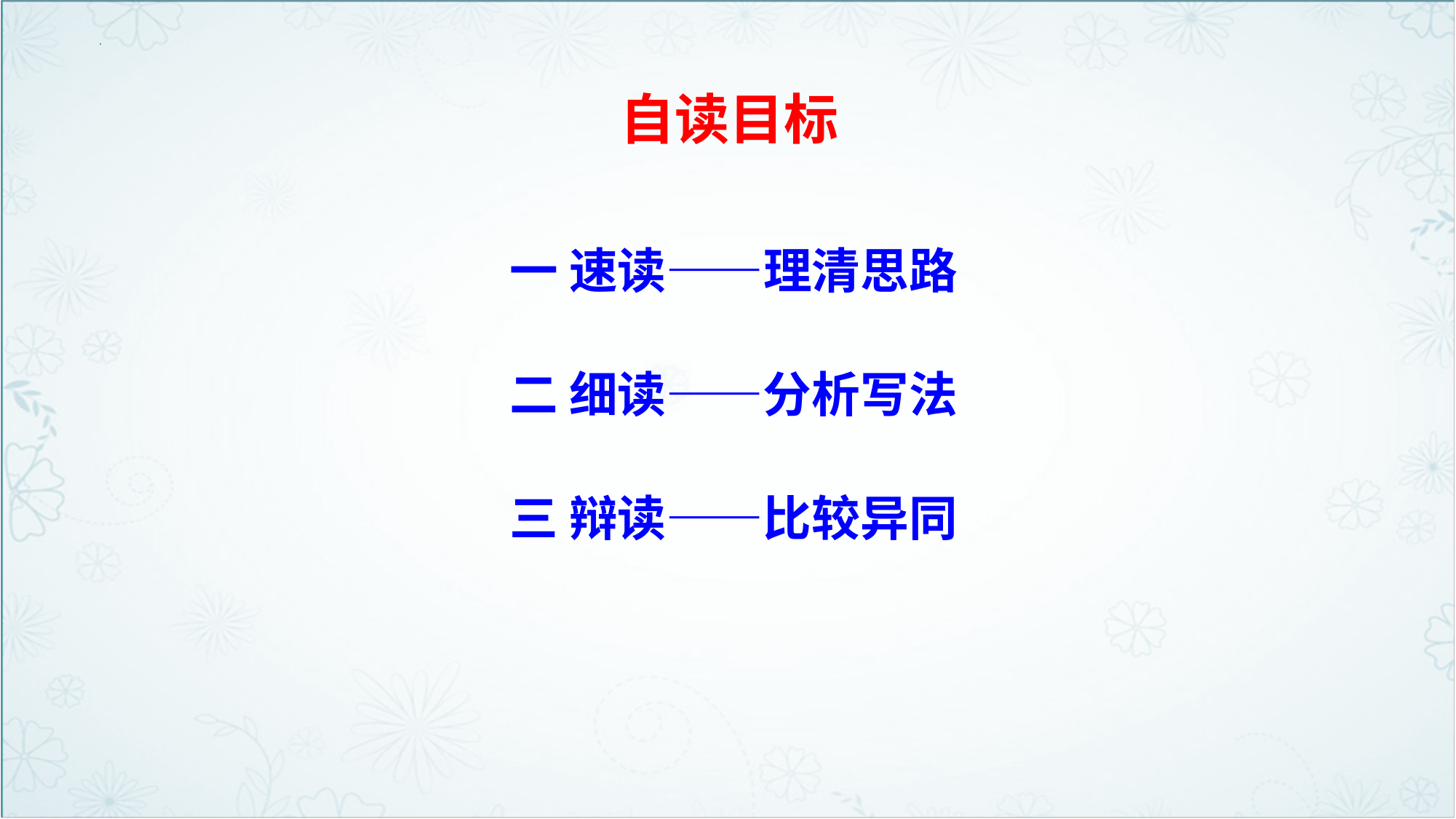

# 自读目标
一 速读——理清思路
二 细读——分析写法
三 辩读——比较异同